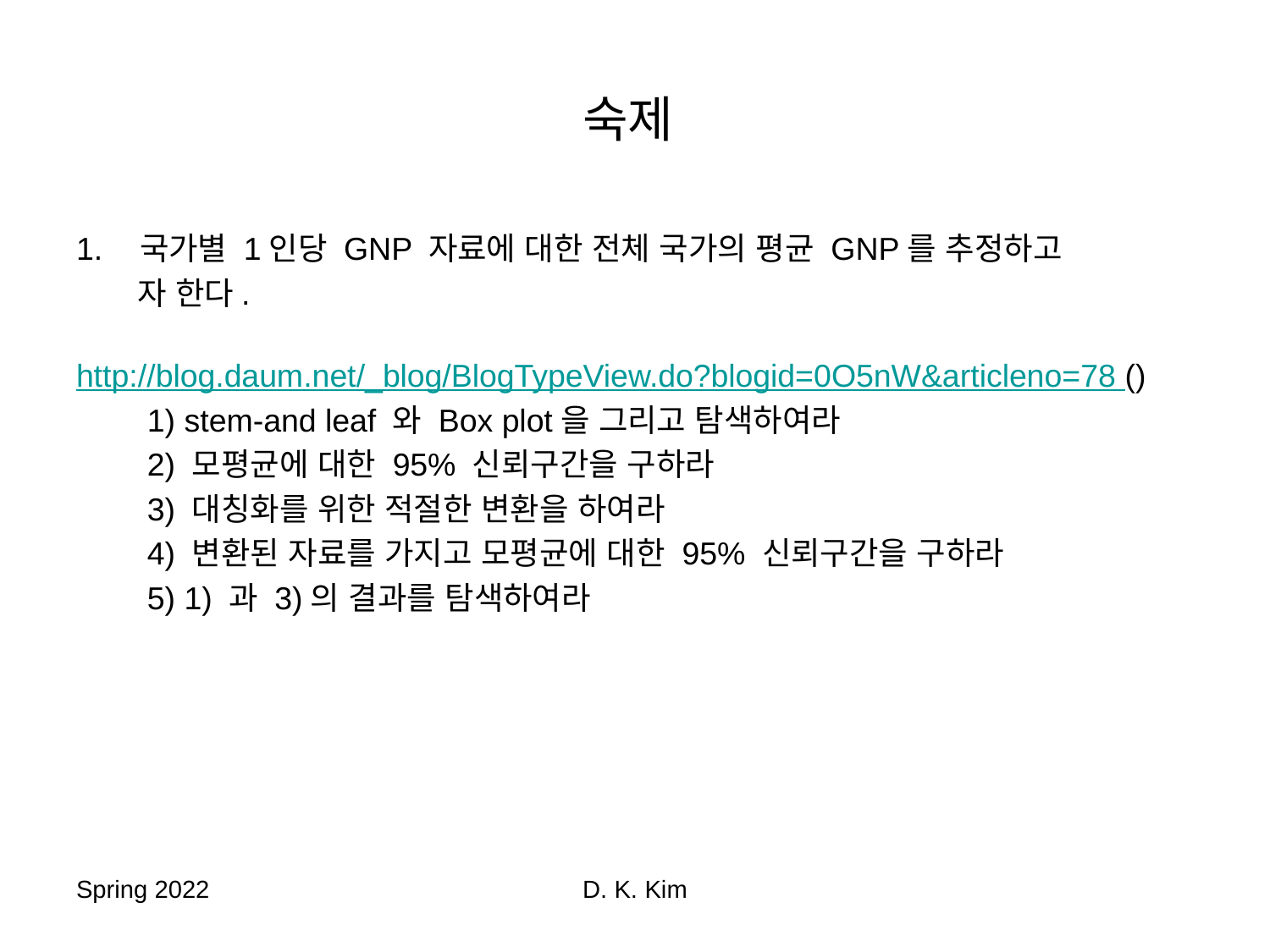

# 숙제
국가별 1인당 GNP 자료에 대한 전체 국가의 평균 GNP를 추정하고
      자 한다.
          http://blog.daum.net/_blog/BlogTypeView.do?blogid=0O5nW&articleno=78 ()
        1) stem-and leaf 와 Box plot을 그리고 탐색하여라
        2) 모평균에 대한 95% 신뢰구간을 구하라
        3) 대칭화를 위한 적절한 변환을 하여라
        4) 변환된 자료를 가지고 모평균에 대한 95% 신뢰구간을 구하라
        5) 1) 과 3)의 결과를 탐색하여라

Spring 2022
D. K. Kim